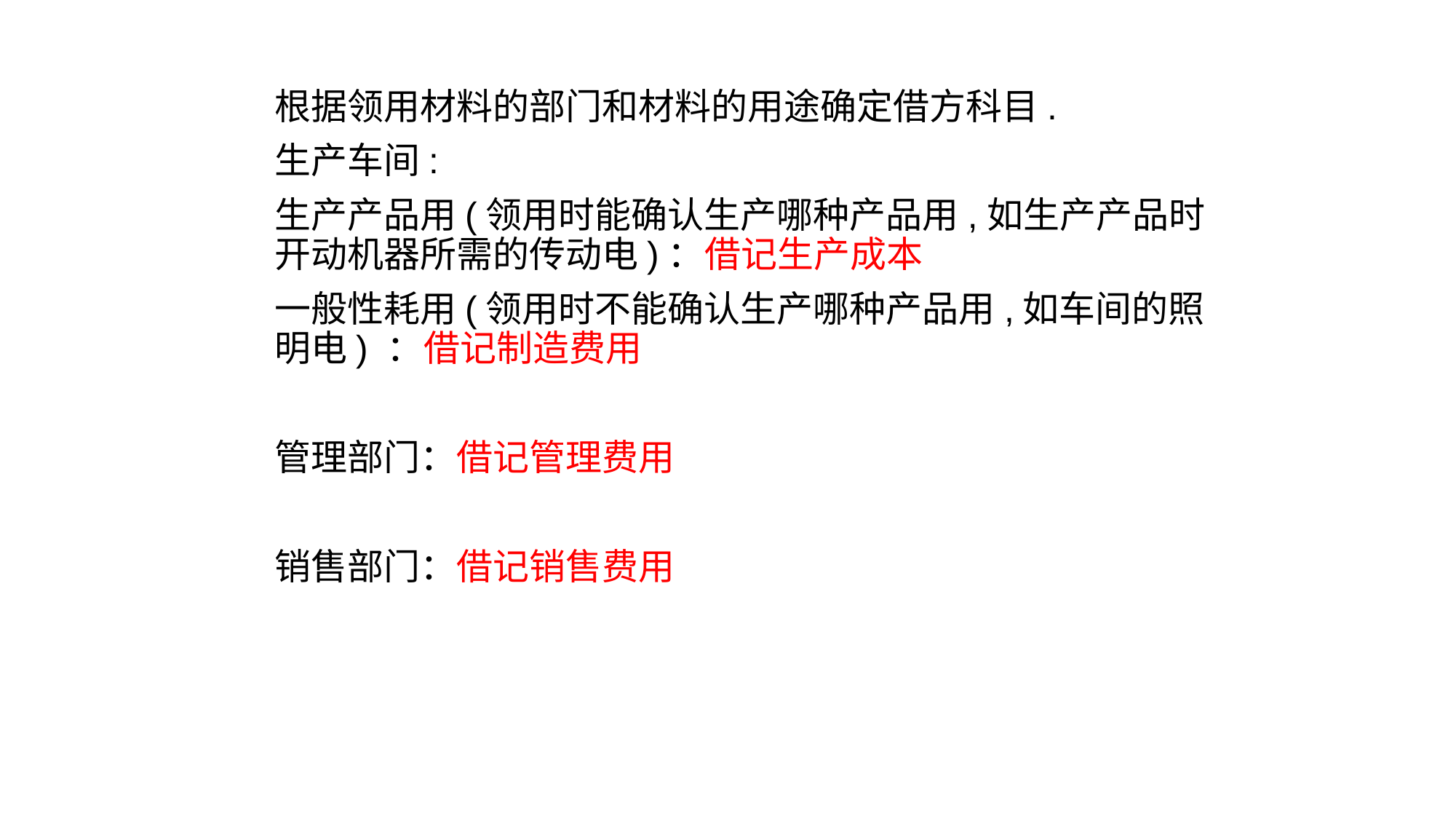

根据领用材料的部门和材料的用途确定借方科目.
生产车间:
生产产品用(领用时能确认生产哪种产品用,如生产产品时开动机器所需的传动电)：借记生产成本
一般性耗用(领用时不能确认生产哪种产品用,如车间的照明电) ：借记制造费用

管理部门：借记管理费用

销售部门：借记销售费用